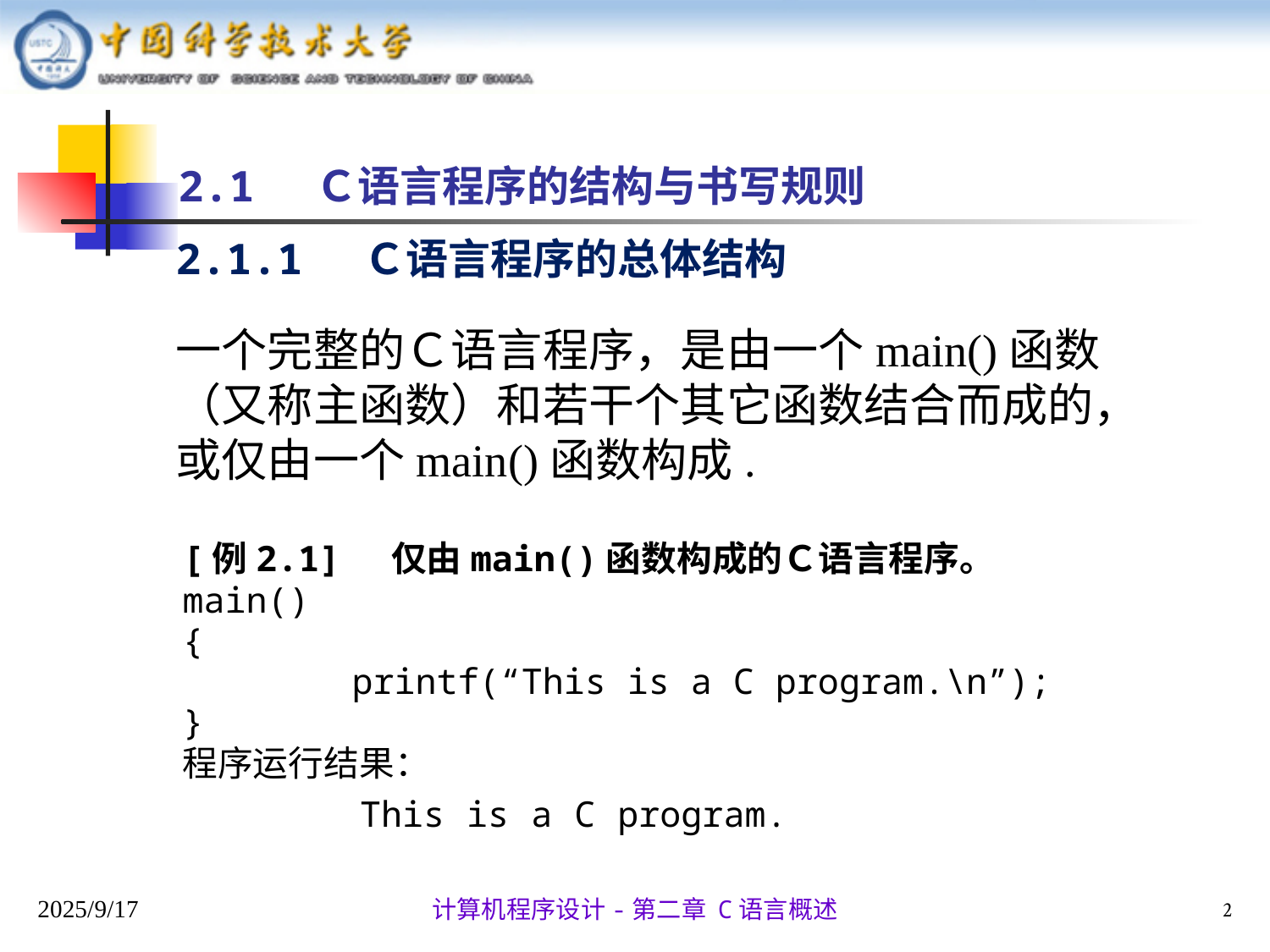

# 2.1  Ｃ语言程序的结构与书写规则
2.1.1  Ｃ语言程序的总体结构

一个完整的Ｃ语言程序，是由一个main()函数（又称主函数）和若干个其它函数结合而成的，或仅由一个main()函数构成.

[例2.1]  仅由main()函数构成的Ｃ语言程序。
main()
{
        printf(“This is a C program.\n”);
}
程序运行结果：
        This is a C program.
2025/9/17
2
计算机程序设计-第二章 C语言概述